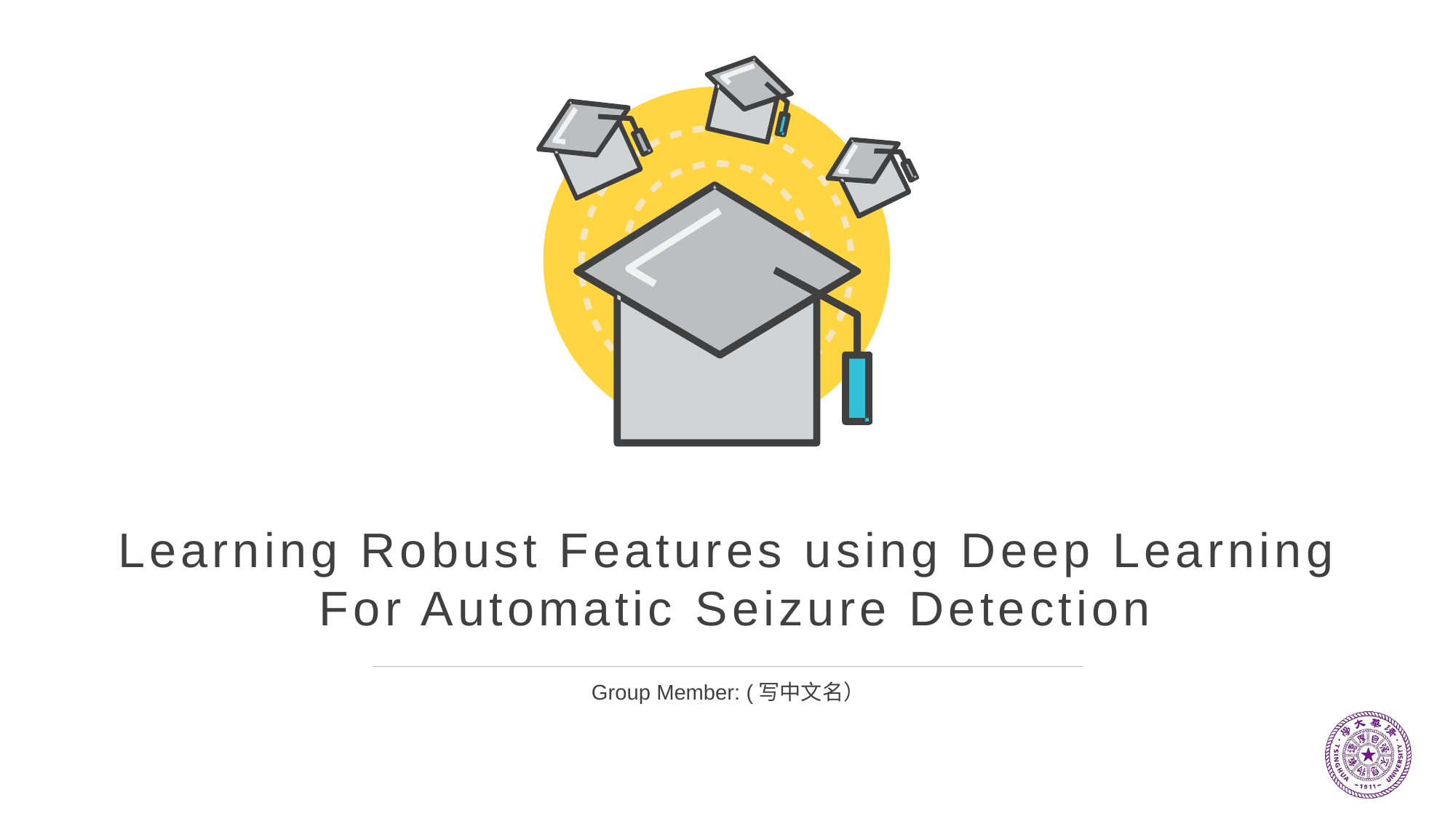

Learning Robust Features using Deep Learning
For Automatic Seizure Detection
Group Member: (写中文名）